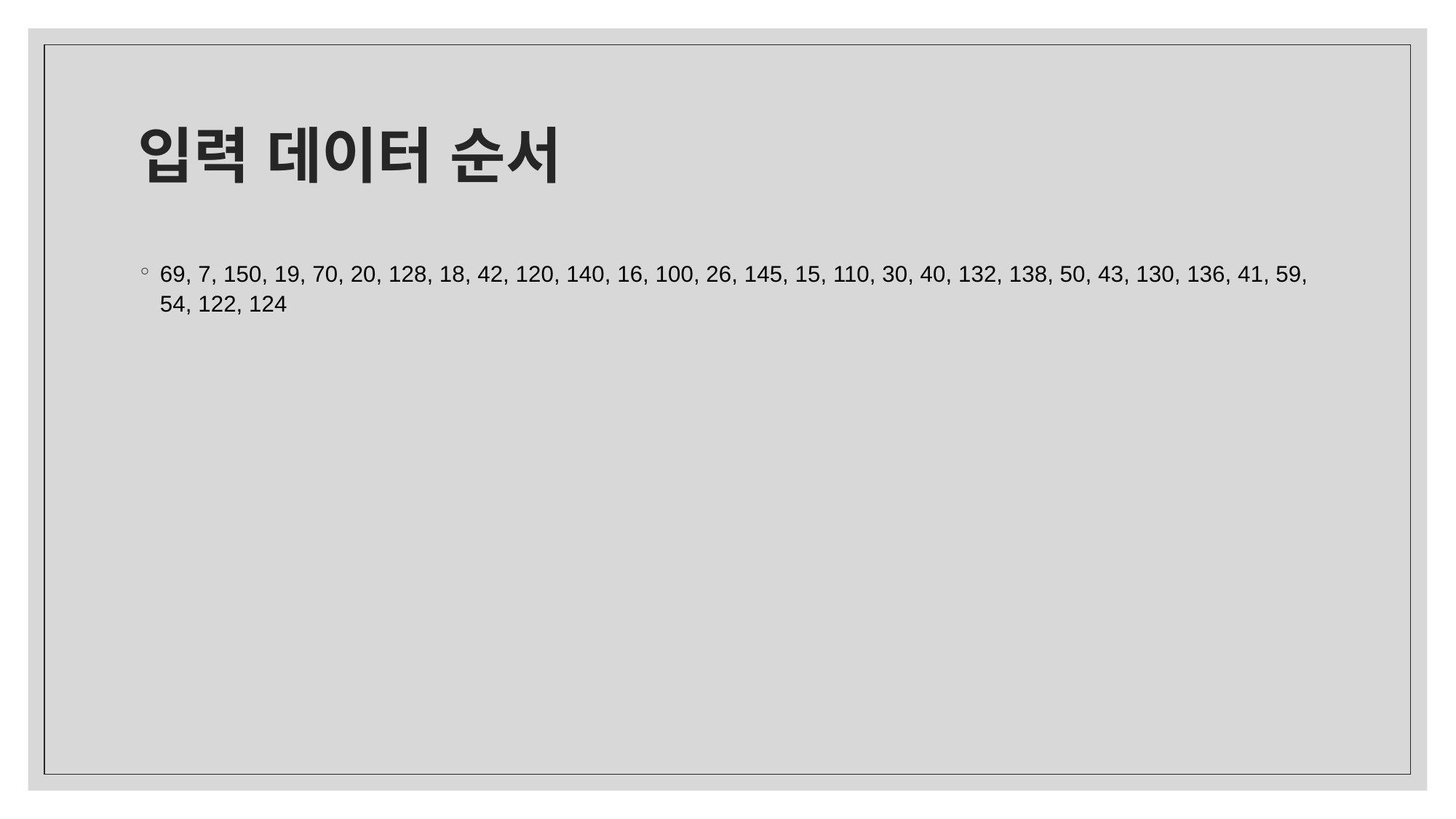

# 입력 데이터 순서
69, 7, 150, 19, 70, 20, 128, 18, 42, 120, 140, 16, 100, 26, 145, 15, 110, 30, 40, 132, 138, 50, 43, 130, 136, 41, 59, 54, 122, 124